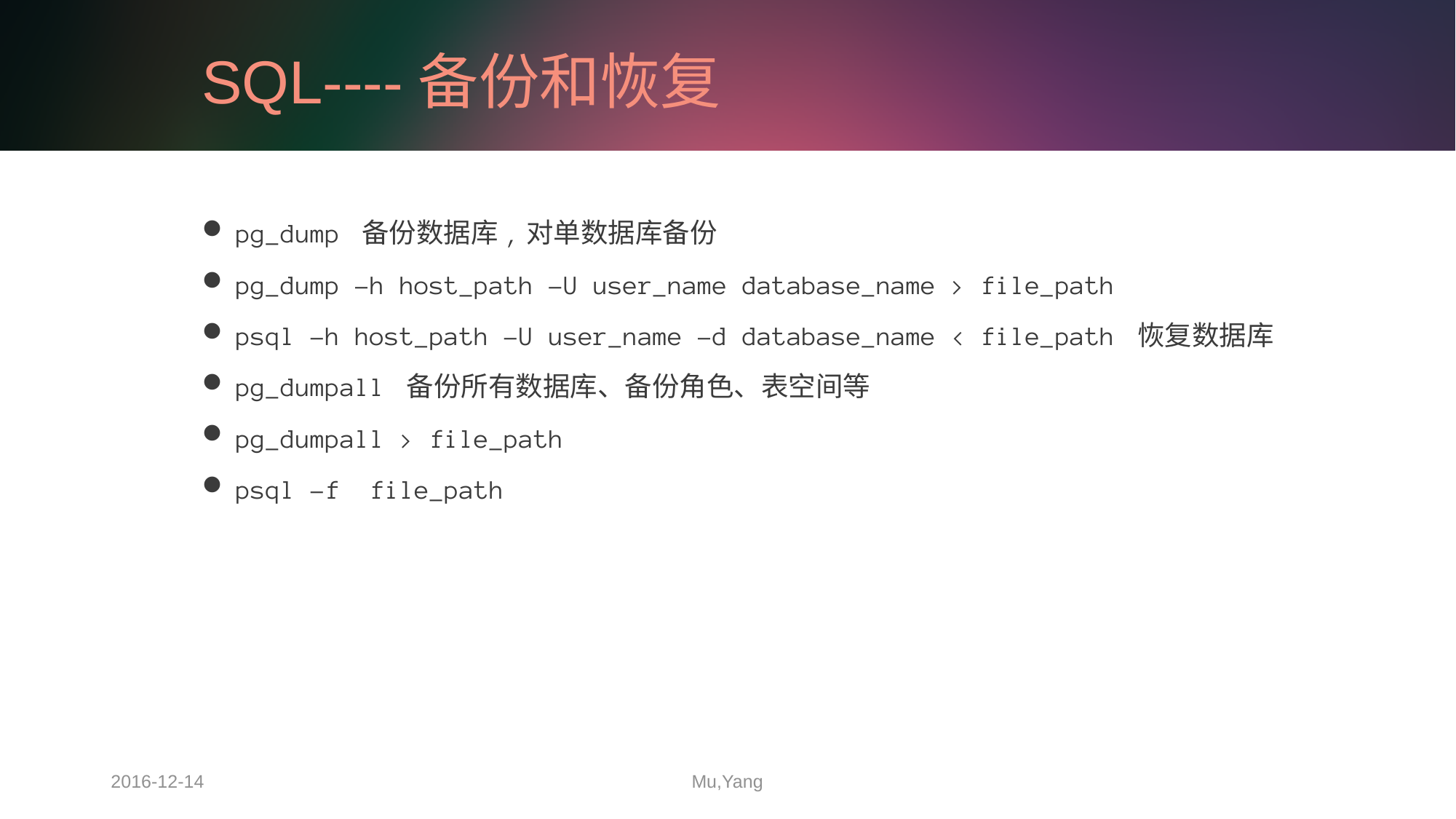

# SQL----备份和恢复
pg_dump 备份数据库,对单数据库备份
pg_dump -h host_path -U user_name database_name > file_path
psql -h host_path -U user_name -d database_name < file_path 恢复数据库
pg_dumpall 备份所有数据库、备份角色、表空间等
pg_dumpall > file_path
psql -f  file_path

2016-12-14
Mu,Yang
105